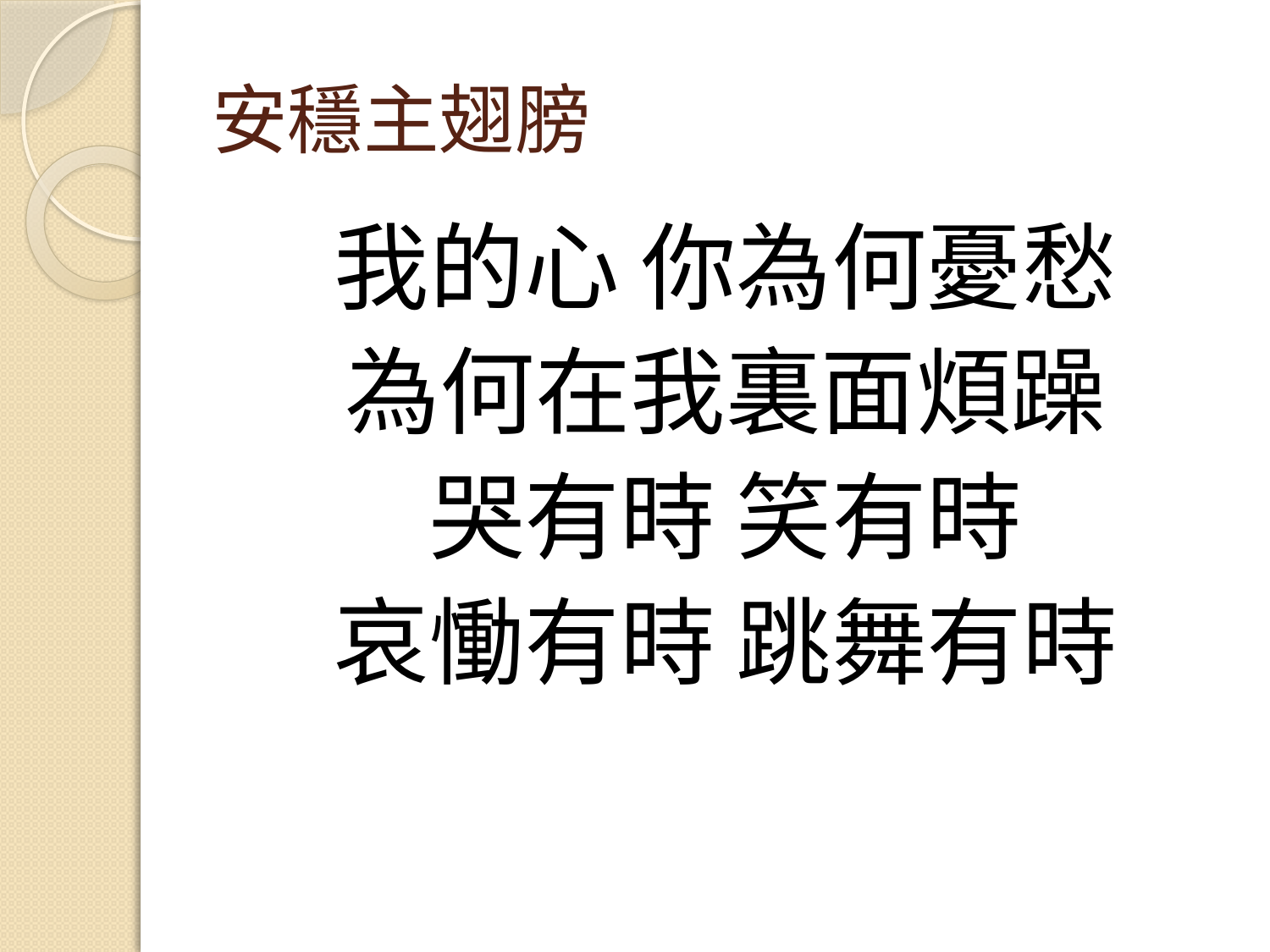

# 安穩主翅膀
我的心 你為何憂愁
為何在我裏面煩躁
哭有時 笑有時
哀慟有時 跳舞有時